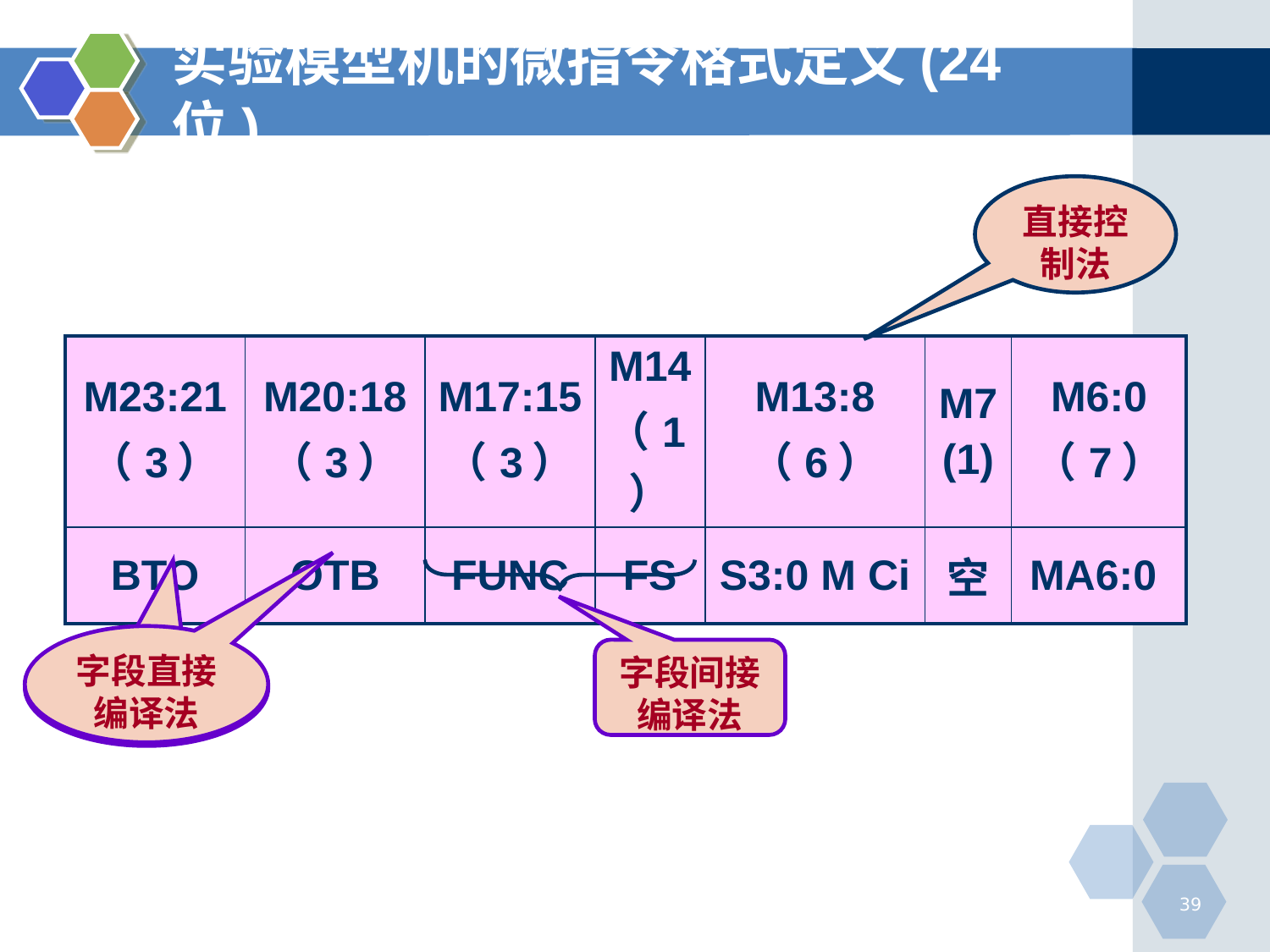

# 实验模型机的微指令格式定义(24位)
直接控制法
| M23:21 （3） | M20:18 （3） | M17:15 （3） | M14 （1） | M13:8 （6） | M7 (1) | M6:0 （7） |
| --- | --- | --- | --- | --- | --- | --- |
| BTO | OTB | FUNC | FS | S3:0 M Ci | 空 | MA6:0 |

字段直接编译法
字段直接编译法

字段间接编译法
39